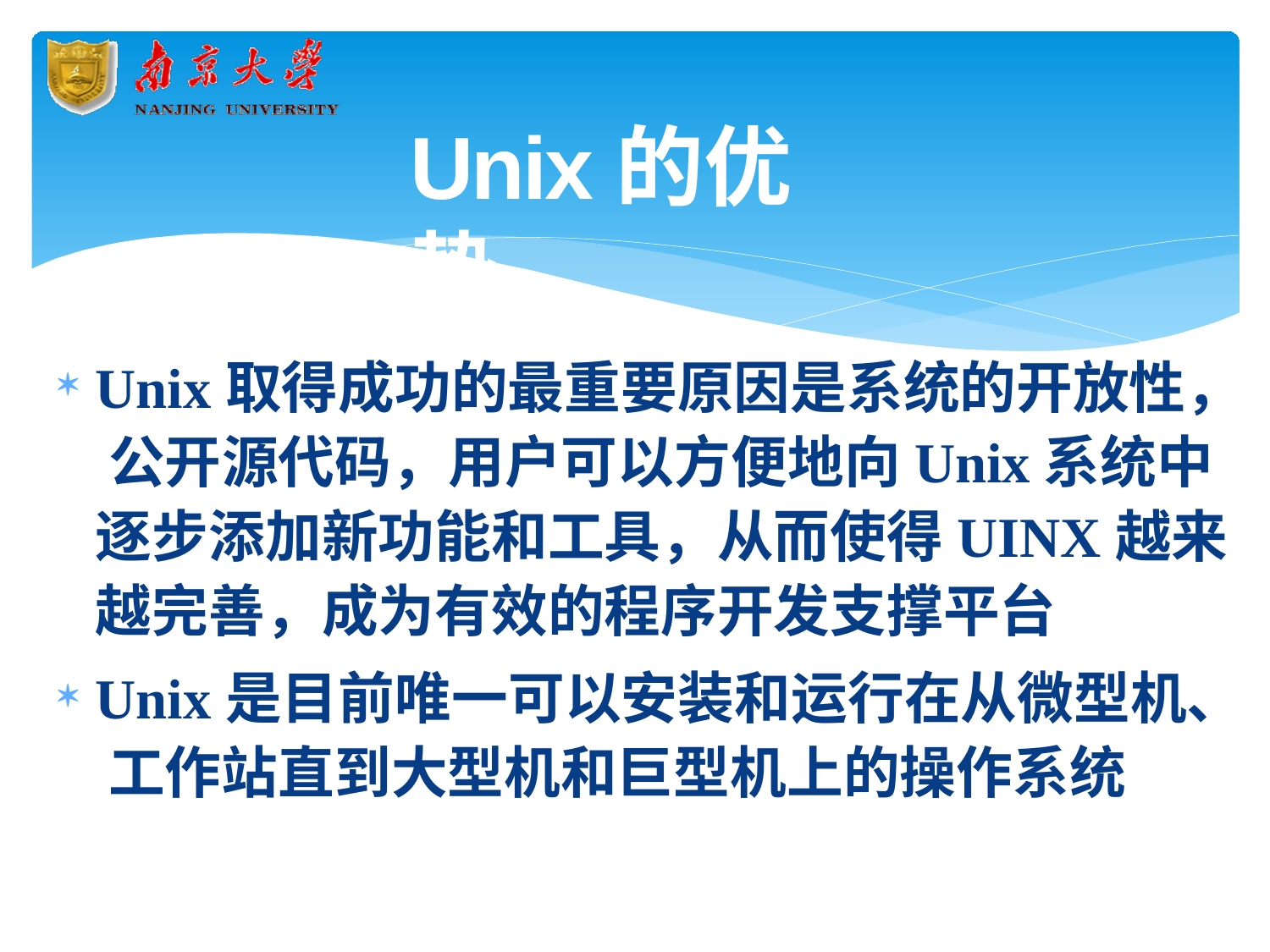

# Unix的优势
Unix取得成功的最重要原因是系统的开放性， 公开源代码，用户可以方便地向Unix系统中 逐步添加新功能和工具，从而使得UINX越来 越完善，成为有效的程序开发支撑平台
Unix是目前唯一可以安装和运行在从微型机、 工作站直到大型机和巨型机上的操作系统